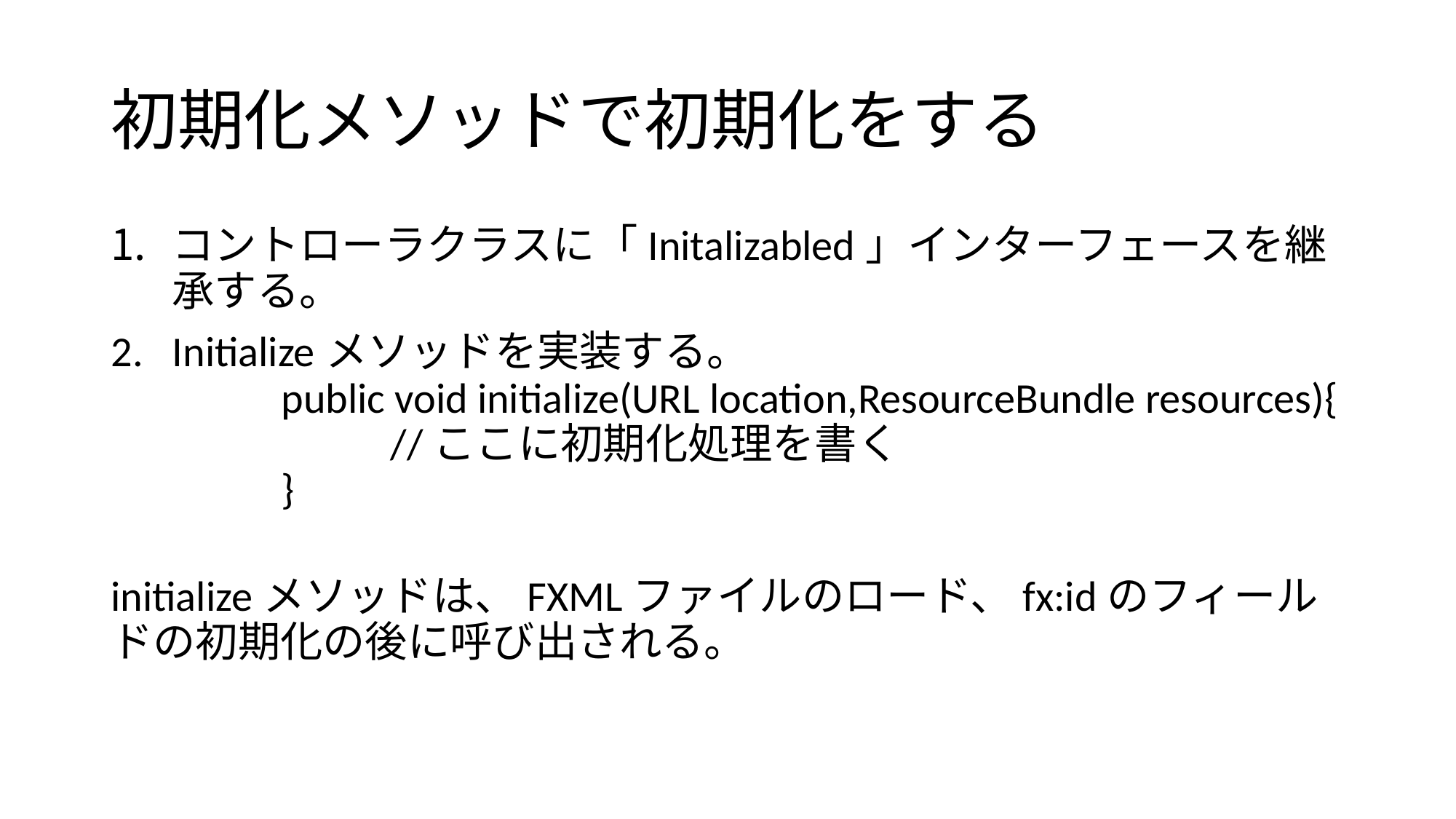

# 初期化メソッドで初期化をする
コントローラクラスに「Initalizabled」インターフェースを継承する。
Initializeメソッドを実装する。
	public void initialize(URL location,ResourceBundle resources){
		//ここに初期化処理を書く
	}
initializeメソッドは、FXMLファイルのロード、fx:idのフィールドの初期化の後に呼び出される。